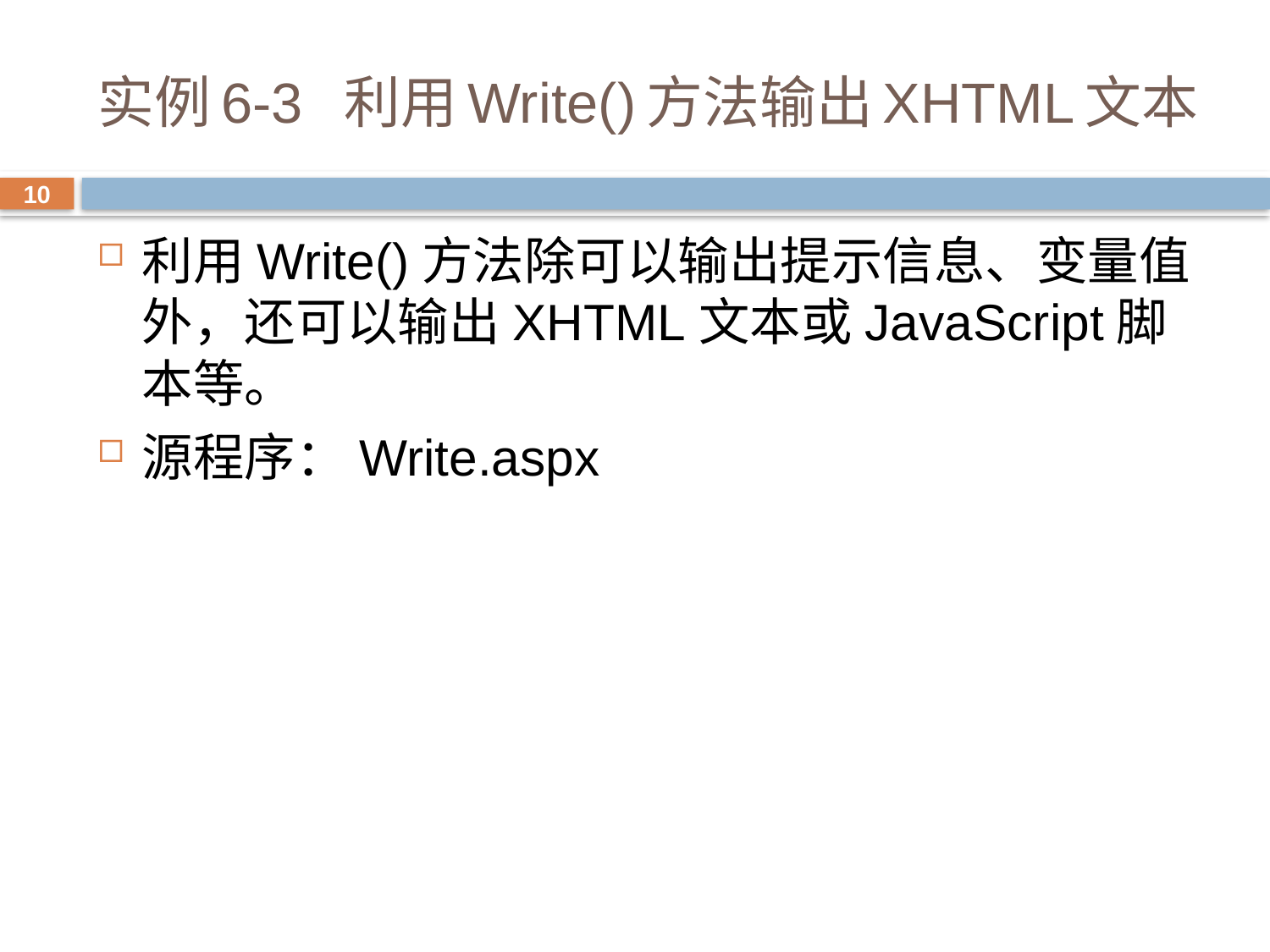

# 实例6-3  利用Write()方法输出XHTML文本
10
利用Write()方法除可以输出提示信息、变量值外，还可以输出XHTML文本或JavaScript脚本等。
源程序：Write.aspx